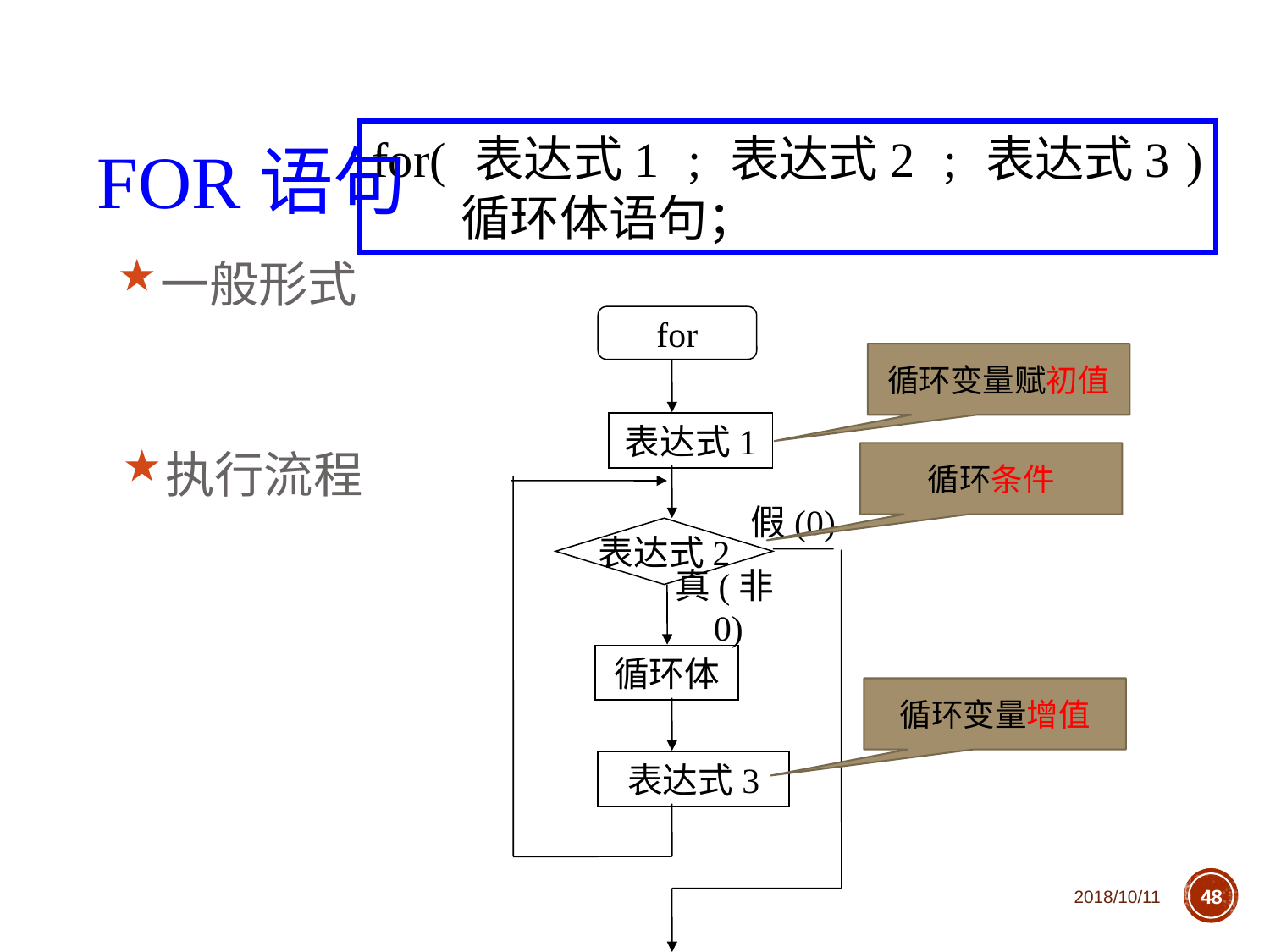

# for语句
for([表达式1] ;[表达式2] ;[表达式3])
       循环体语句；
一般形式

for

表达式1

假(0)
表达式2

真(非0)

循环体

表达式3

循环变量赋初值
执行流程

循环条件
循环变量增值
2018/10/11
48